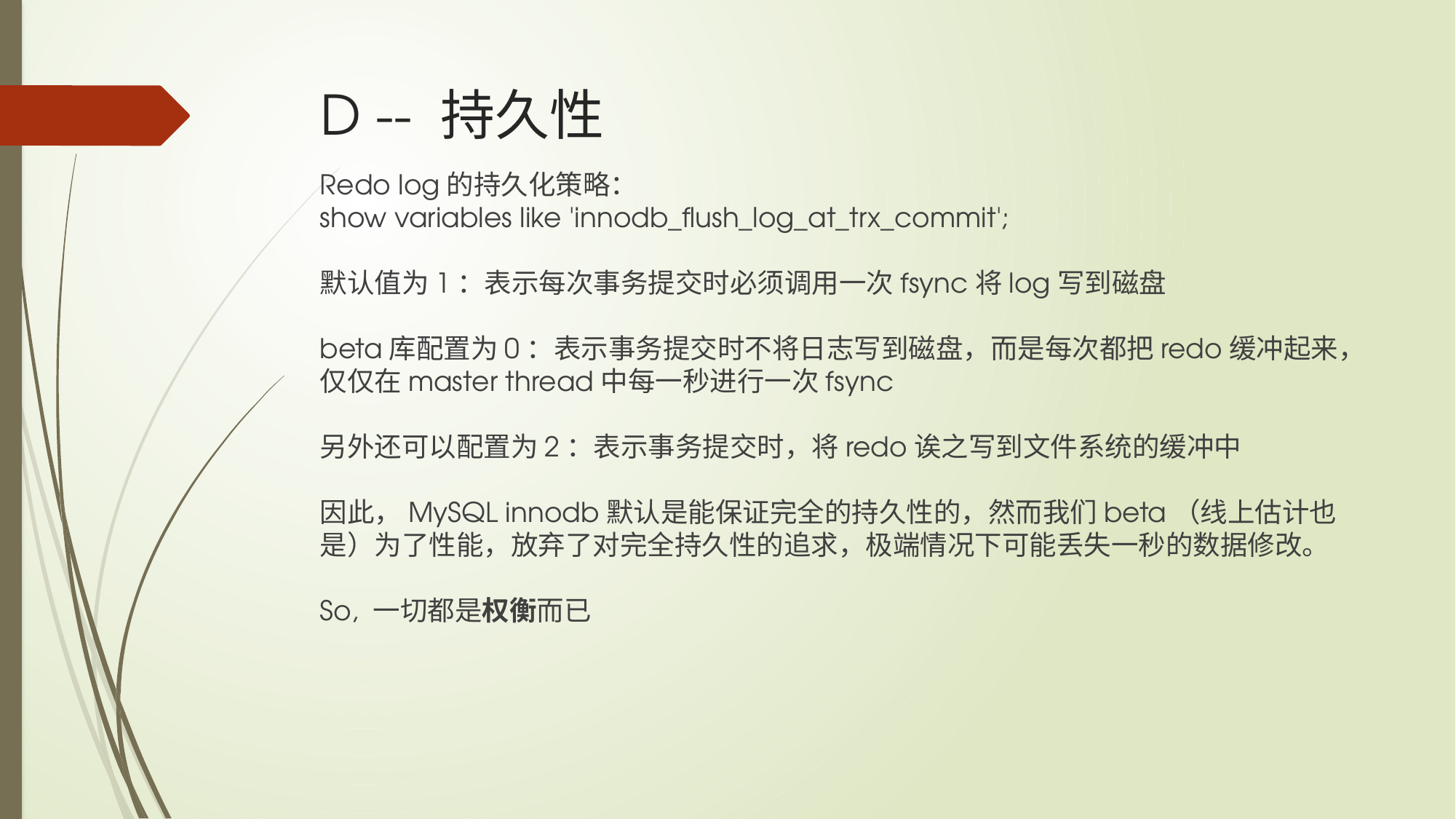

# D -- 持久性
Redo log的持久化策略：
show variables like 'innodb_flush_log_at_trx_commit';

默认值为1：表示每次事务提交时必须调用一次fsync将log写到磁盘

beta库配置为0：表示事务提交时不将日志写到磁盘，而是每次都把redo缓冲起来，仅仅在master thread中每一秒进行一次fsync

另外还可以配置为2：表示事务提交时，将redo诶之写到文件系统的缓冲中

因此，MySQL innodb默认是能保证完全的持久性的，然而我们beta（线上估计也是）为了性能，放弃了对完全持久性的追求，极端情况下可能丢失一秒的数据修改。

So, 一切都是权衡而已